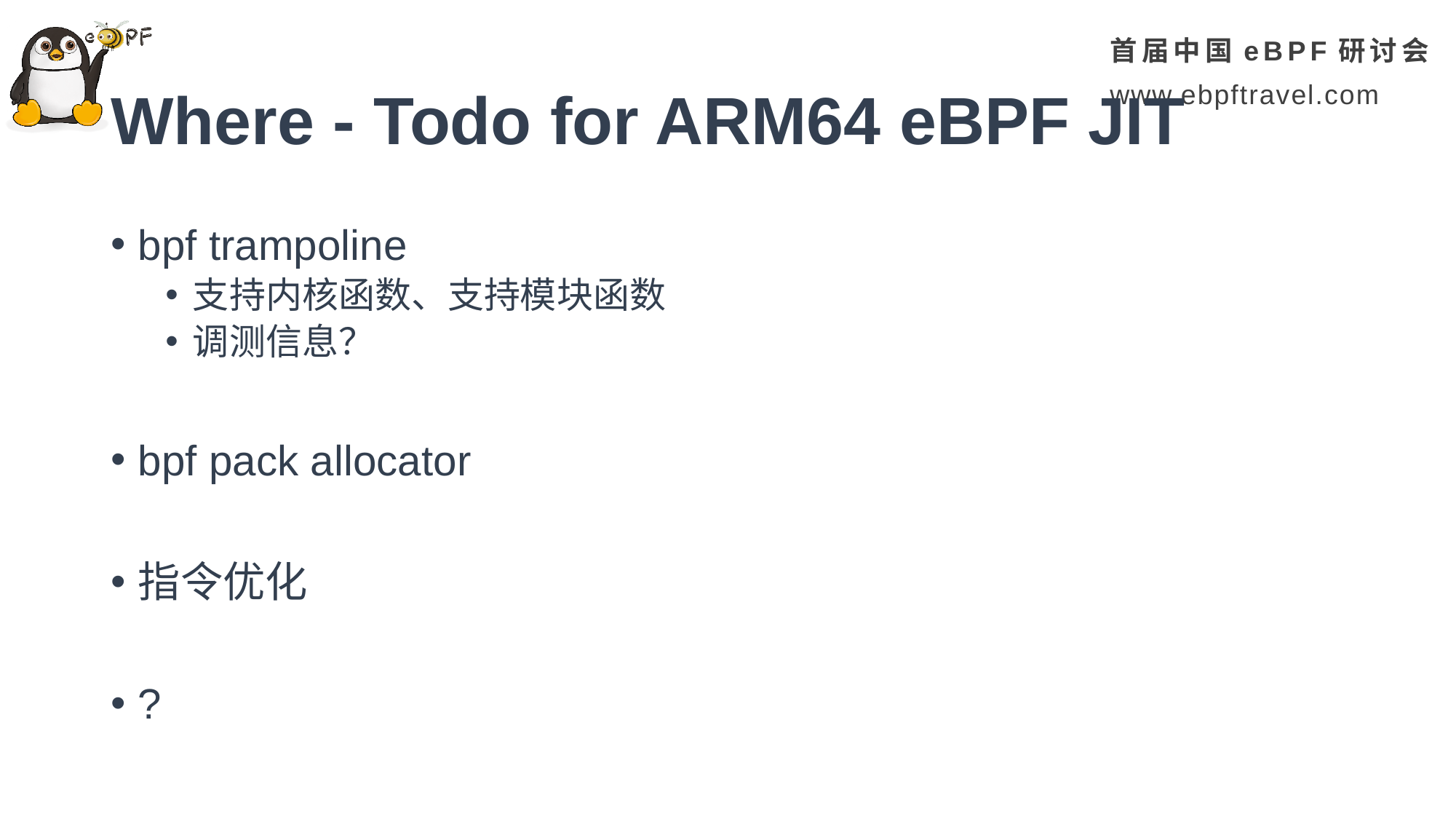

# Where - Todo for ARM64 eBPF JIT
bpf trampoline
支持内核函数、支持模块函数
调测信息？

bpf pack allocator

指令优化

?